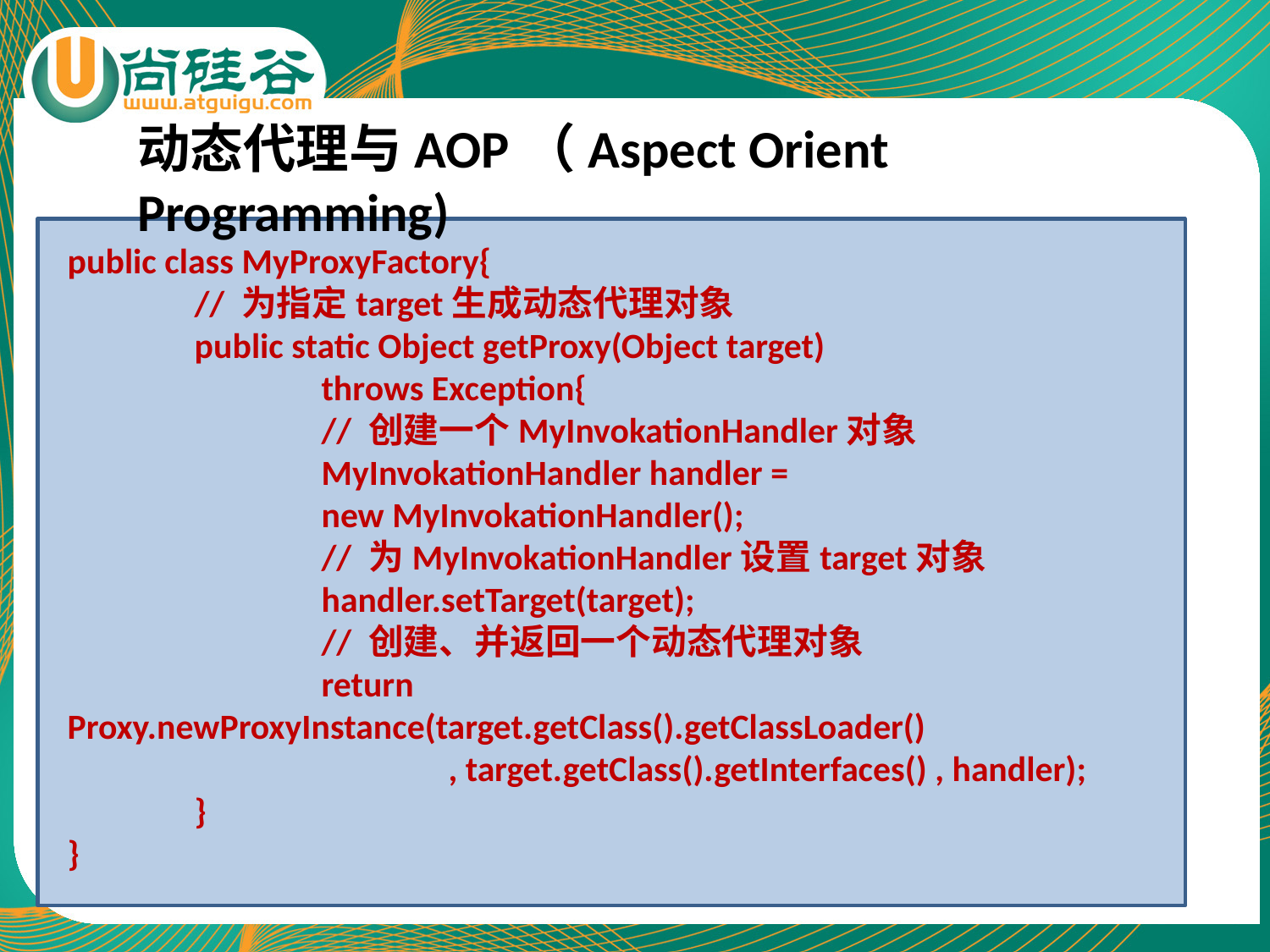

动态代理与AOP（Aspect Orient Programming)

public class MyProxyFactory{
	// 为指定target生成动态代理对象
	public static Object getProxy(Object target)
		throws Exception{
		// 创建一个MyInvokationHandler对象
		MyInvokationHandler handler =
		new MyInvokationHandler();
		// 为MyInvokationHandler设置target对象
		handler.setTarget(target);
		// 创建、并返回一个动态代理对象
		return Proxy.newProxyInstance(target.getClass().getClassLoader()
			, target.getClass().getInterfaces() , handler);
	}
}